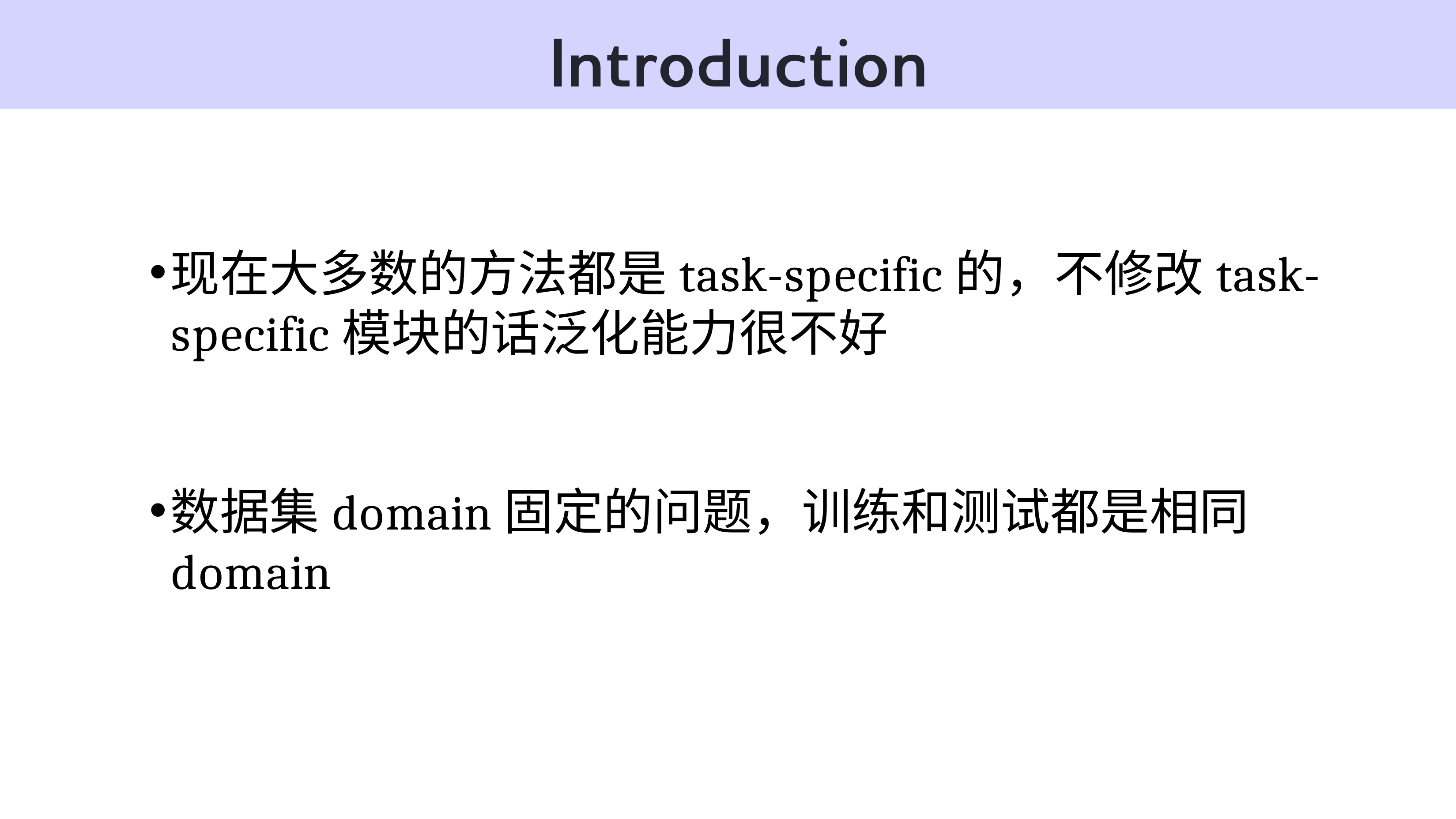

# Introduction
现在大多数的方法都是task-specific的，不修改task-specific模块的话泛化能力很不好

数据集domain固定的问题，训练和测试都是相同domain